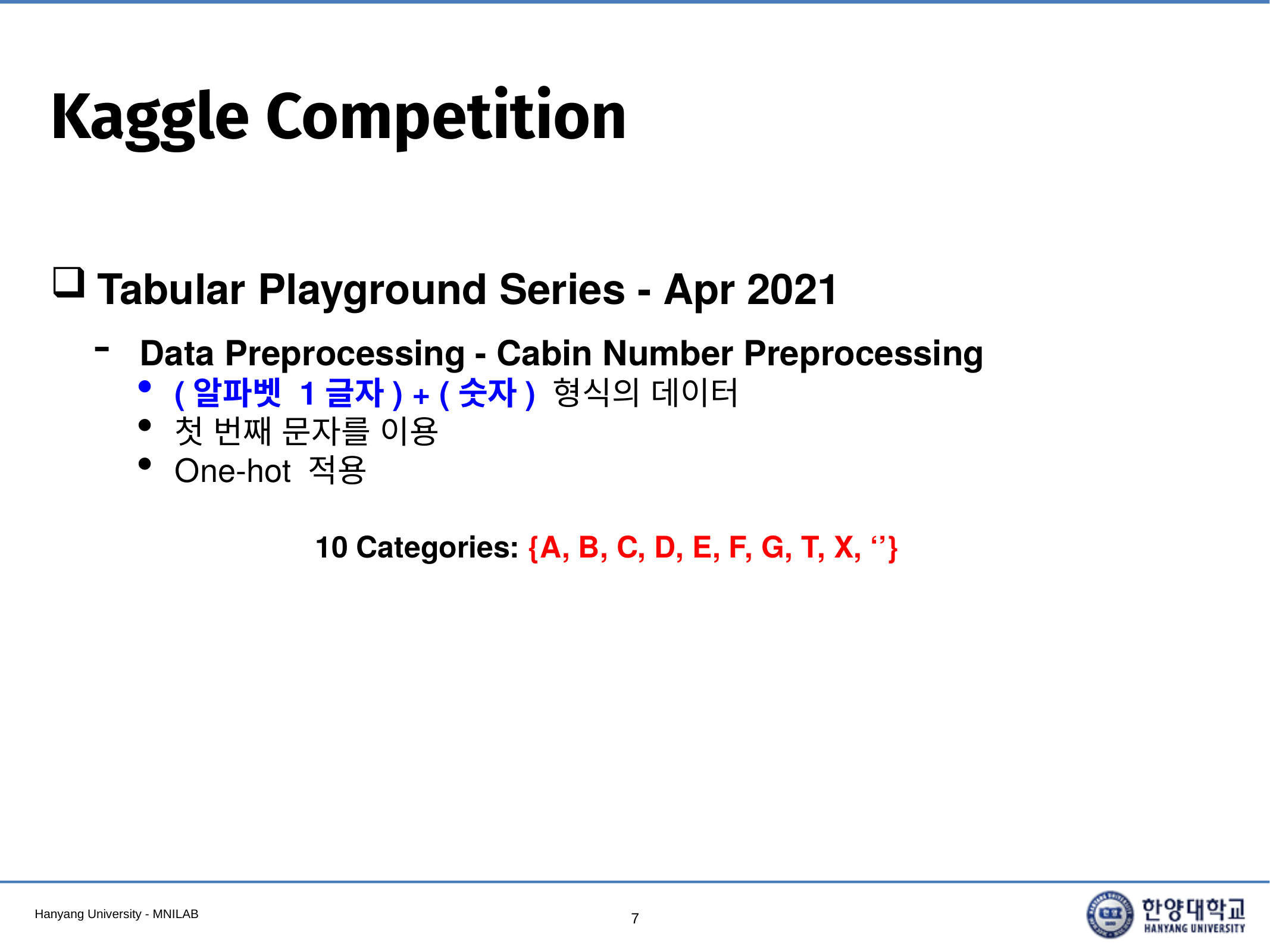

# Kaggle Competition
Tabular Playground Series - Apr 2021
Data Preprocessing - Cabin Number Preprocessing
(알파벳 1글자) + (숫자) 형식의 데이터
첫 번째 문자를 이용
One-hot 적용
10 Categories: {A, B, C, D, E, F, G, T, X, ‘’}
7